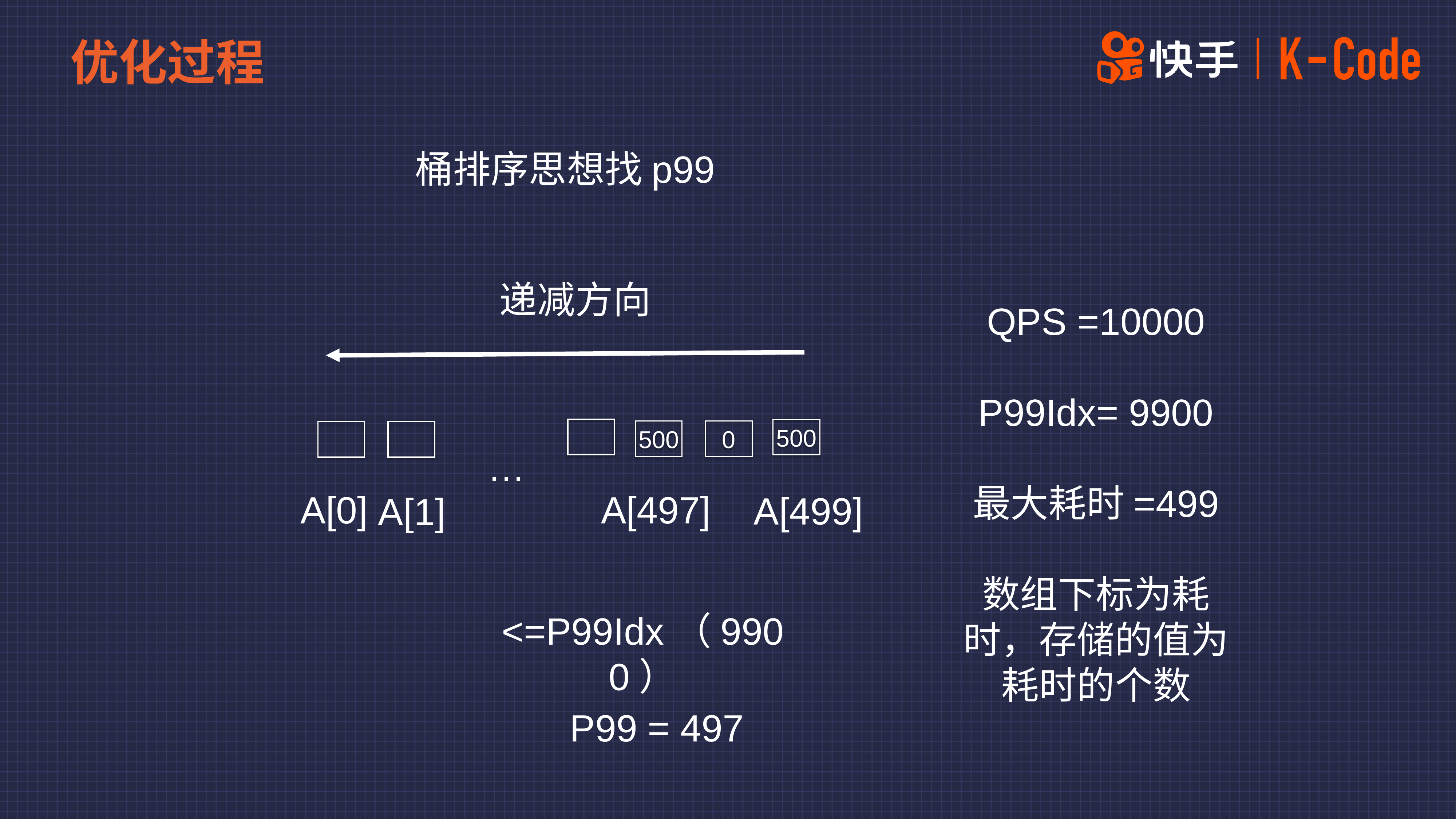

优化过程
桶排序思想找p99
递减方向
QPS =10000

P99Idx= 9900

最大耗时=499

数组下标为耗时，存储的值为耗时的个数
500

500
0

…
A[0]
A[497]
A[499]
A[1]
<=P99Idx（9900）
P99 = 497